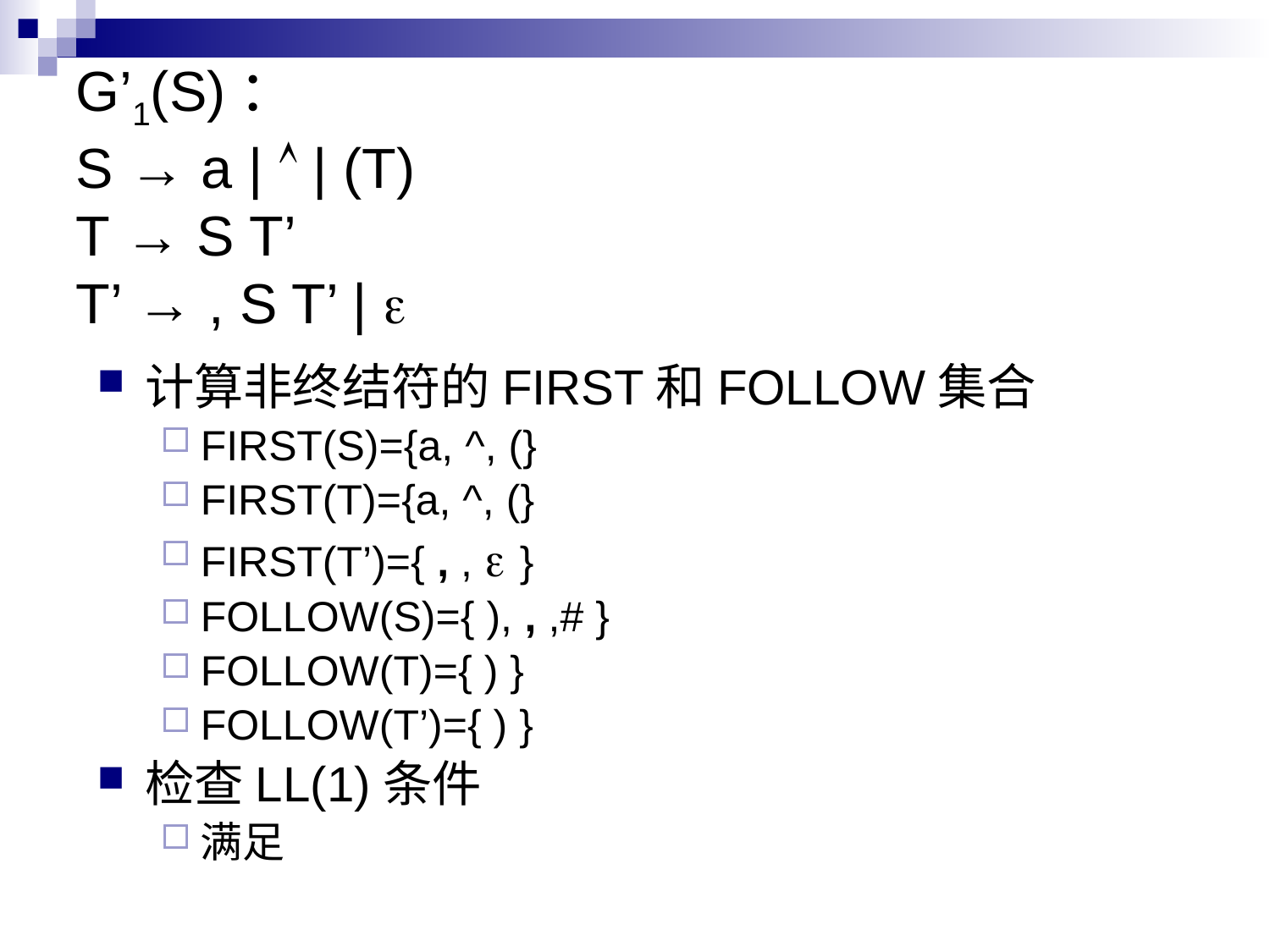

# G’1(S)： S → a | ∧ | (T) T → S T’ T’ → , S T’ | ε
计算非终结符的FIRST和FOLLOW集合
FIRST(S)={a, ^, (}
FIRST(T)={a, ^, (}
FIRST(T’)={ , , ε }
FOLLOW(S)={ ), , ,# }
FOLLOW(T)={ ) }
FOLLOW(T’)={ ) }
检查LL(1)条件
满足
18